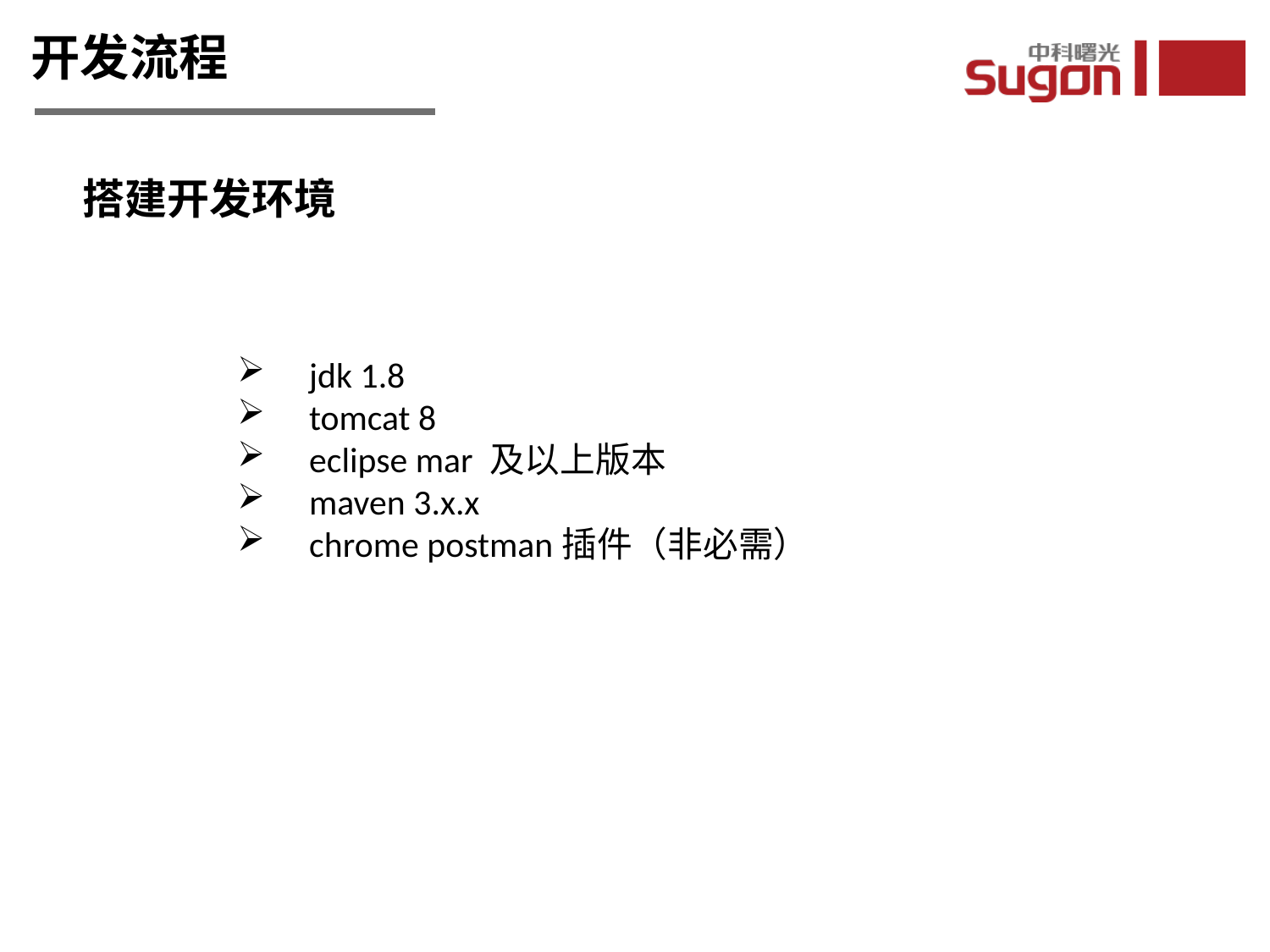

开发流程
搭建开发环境

   jdk 1.8
   tomcat 8
   eclipse mar 及以上版本
   maven 3.x.x
   chrome postman插件（非必需）